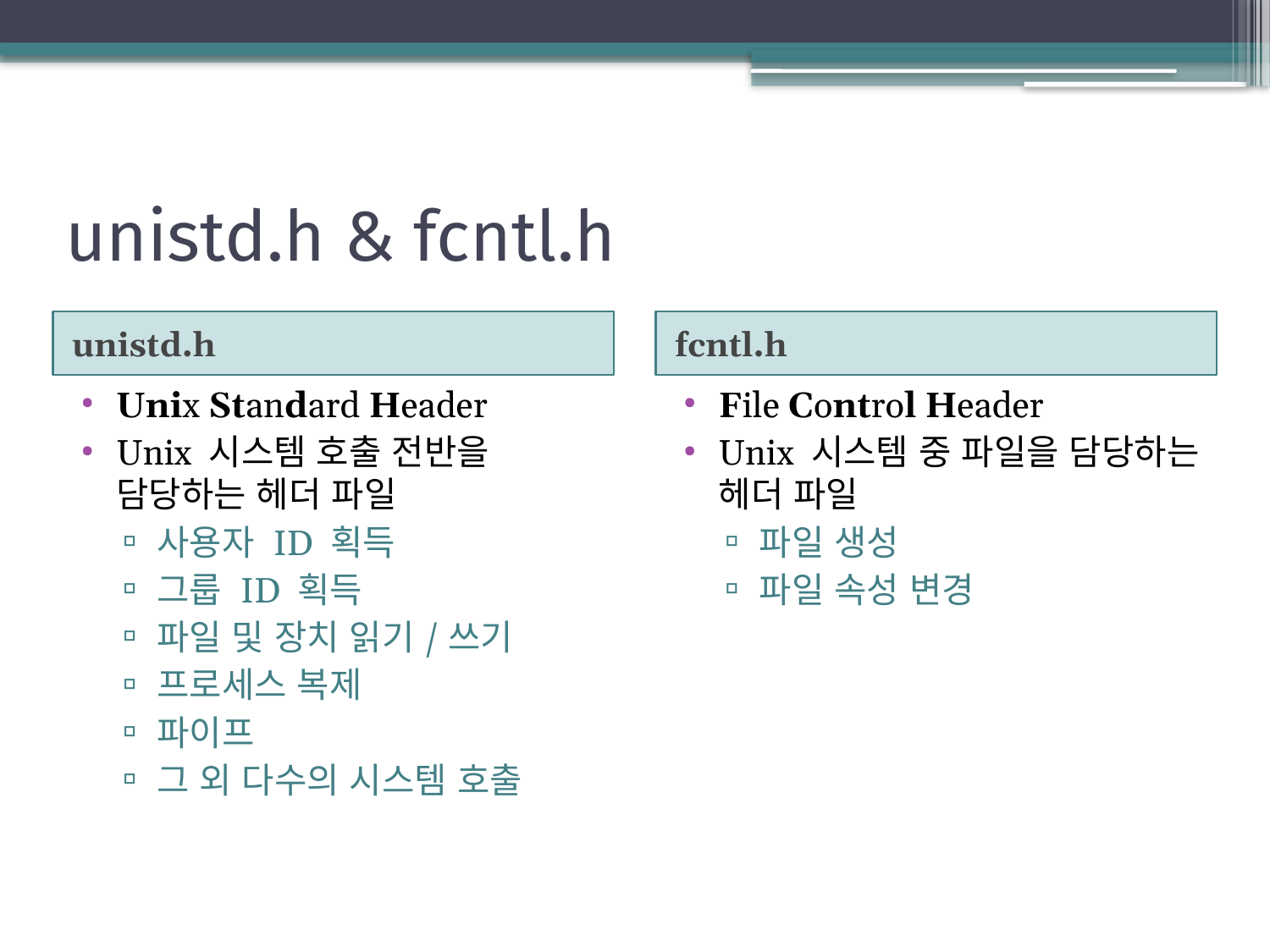

# unistd.h & fcntl.h
unistd.h
fcntl.h
Unix Standard Header
Unix 시스템 호출 전반을 담당하는 헤더 파일
사용자 ID 획득
그룹 ID 획득
파일 및 장치 읽기/쓰기
프로세스 복제
파이프
그 외 다수의 시스템 호출

File Control Header
Unix 시스템 중 파일을 담당하는 헤더 파일
파일 생성
파일 속성 변경